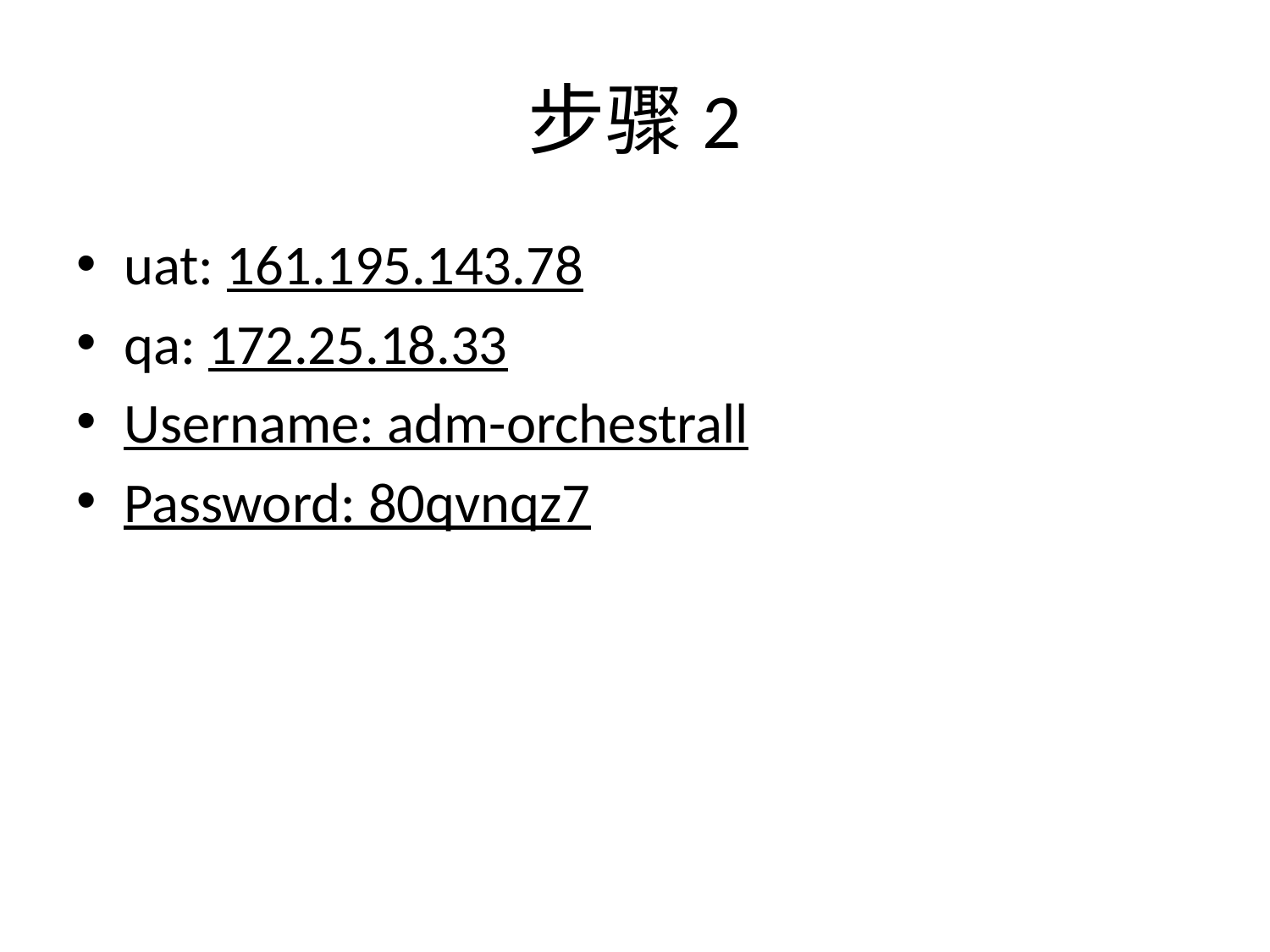

# 步骤2
uat: 161.195.143.78
qa: 172.25.18.33
Username: adm-orchestrall
Password: 80qvnqz7